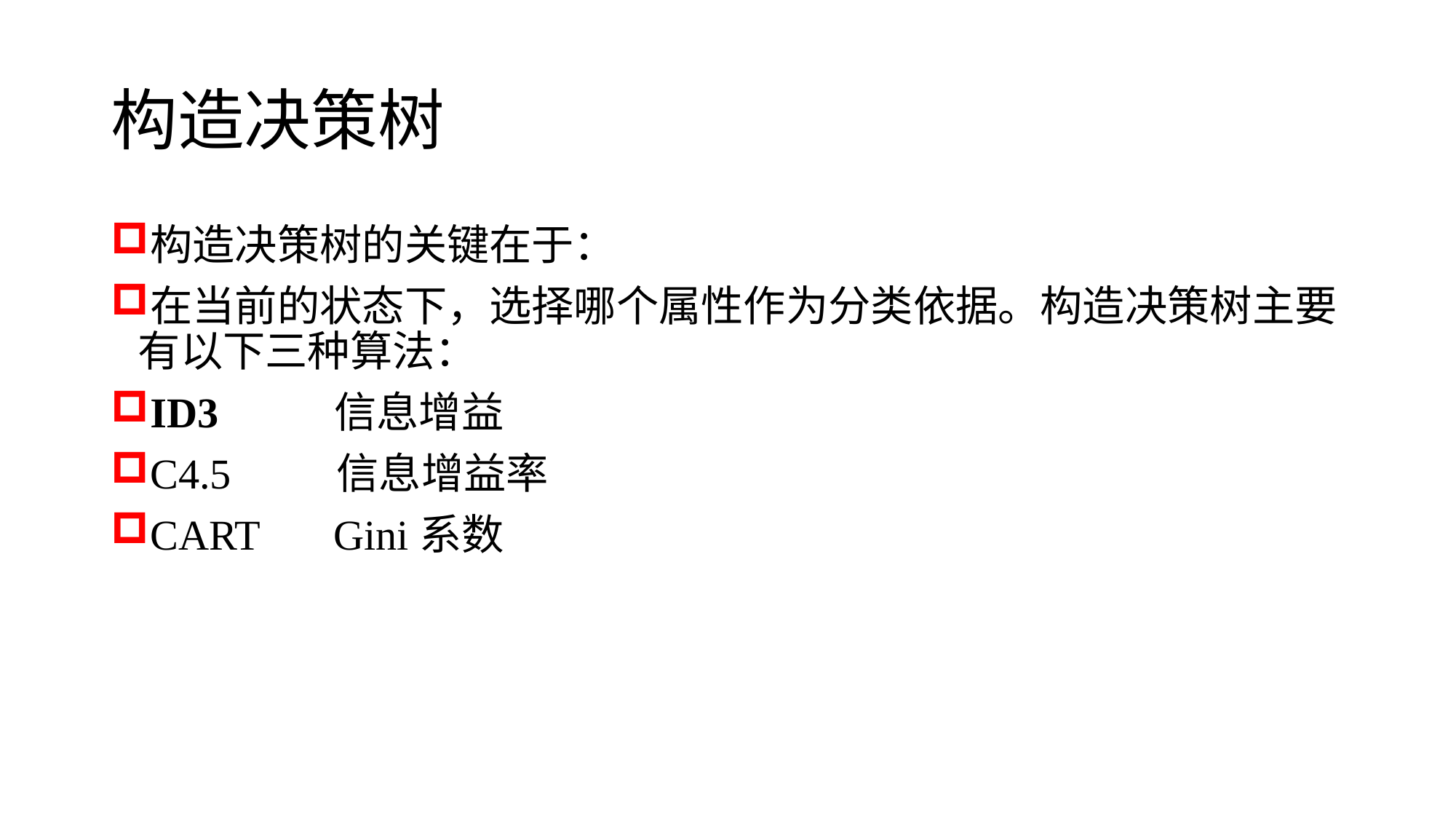

# 构造决策树
构造决策树的关键在于：
在当前的状态下，选择哪个属性作为分类依据。构造决策树主要有以下三种算法：
ID3          信息增益
C4.5         信息增益率
CART       Gini系数